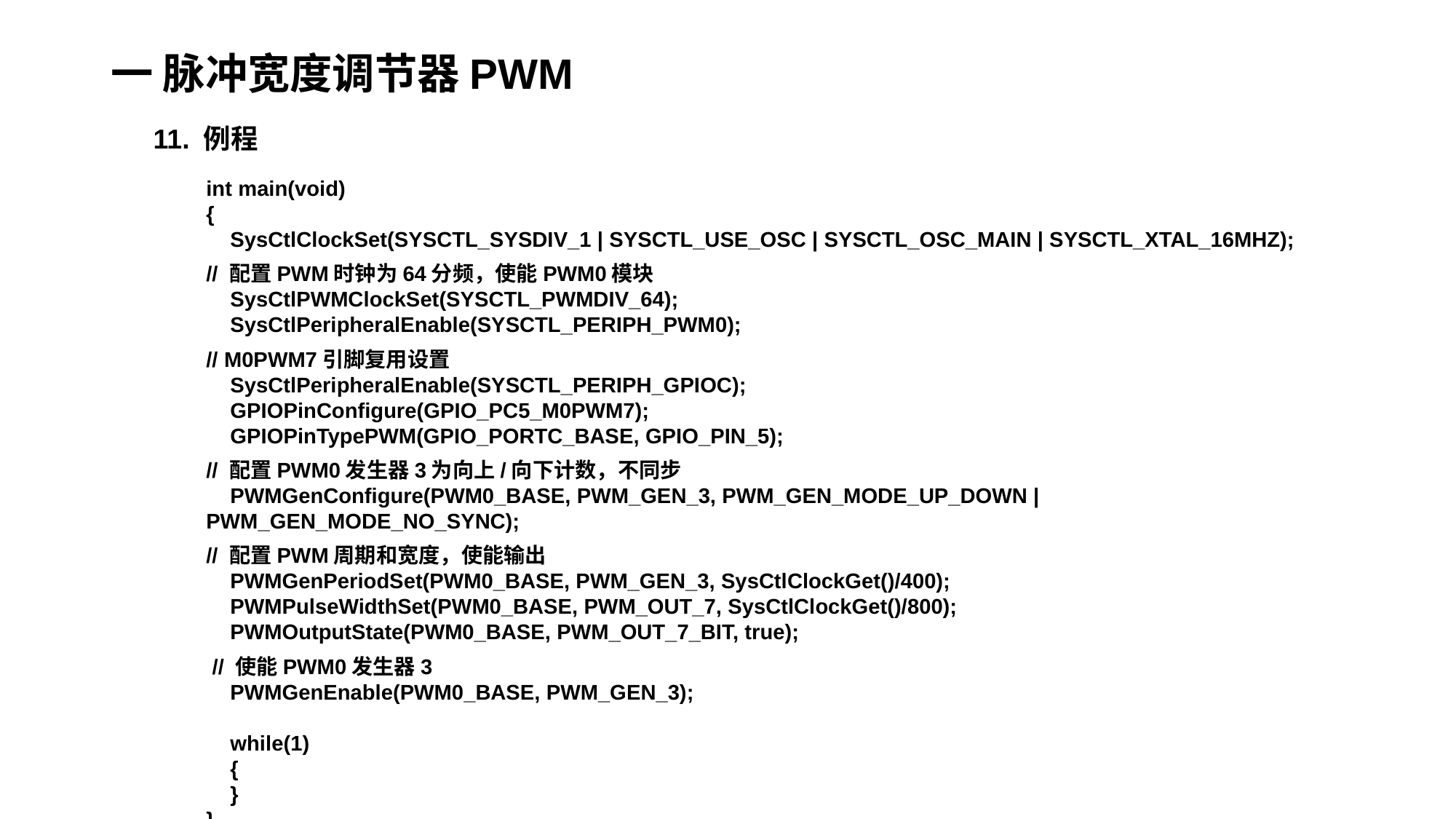

# 一 脉冲宽度调节器PWM
11. 例程
int main(void)
{
    SysCtlClockSet(SYSCTL_SYSDIV_1 | SYSCTL_USE_OSC | SYSCTL_OSC_MAIN | SYSCTL_XTAL_16MHZ);
// 配置PWM时钟为64分频，使能PWM0模块
    SysCtlPWMClockSet(SYSCTL_PWMDIV_64);
    SysCtlPeripheralEnable(SYSCTL_PERIPH_PWM0);
// M0PWM7引脚复用设置
    SysCtlPeripheralEnable(SYSCTL_PERIPH_GPIOC);
    GPIOPinConfigure(GPIO_PC5_M0PWM7);
    GPIOPinTypePWM(GPIO_PORTC_BASE, GPIO_PIN_5);
// 配置PWM0发生器3为向上/向下计数，不同步
    PWMGenConfigure(PWM0_BASE, PWM_GEN_3, PWM_GEN_MODE_UP_DOWN | PWM_GEN_MODE_NO_SYNC);
// 配置PWM周期和宽度，使能输出
    PWMGenPeriodSet(PWM0_BASE, PWM_GEN_3, SysCtlClockGet()/400);
    PWMPulseWidthSet(PWM0_BASE, PWM_OUT_7, SysCtlClockGet()/800);
    PWMOutputState(PWM0_BASE, PWM_OUT_7_BIT, true);
 // 使能PWM0发生器3
    PWMGenEnable(PWM0_BASE, PWM_GEN_3);

    while(1)
    {
    }
}